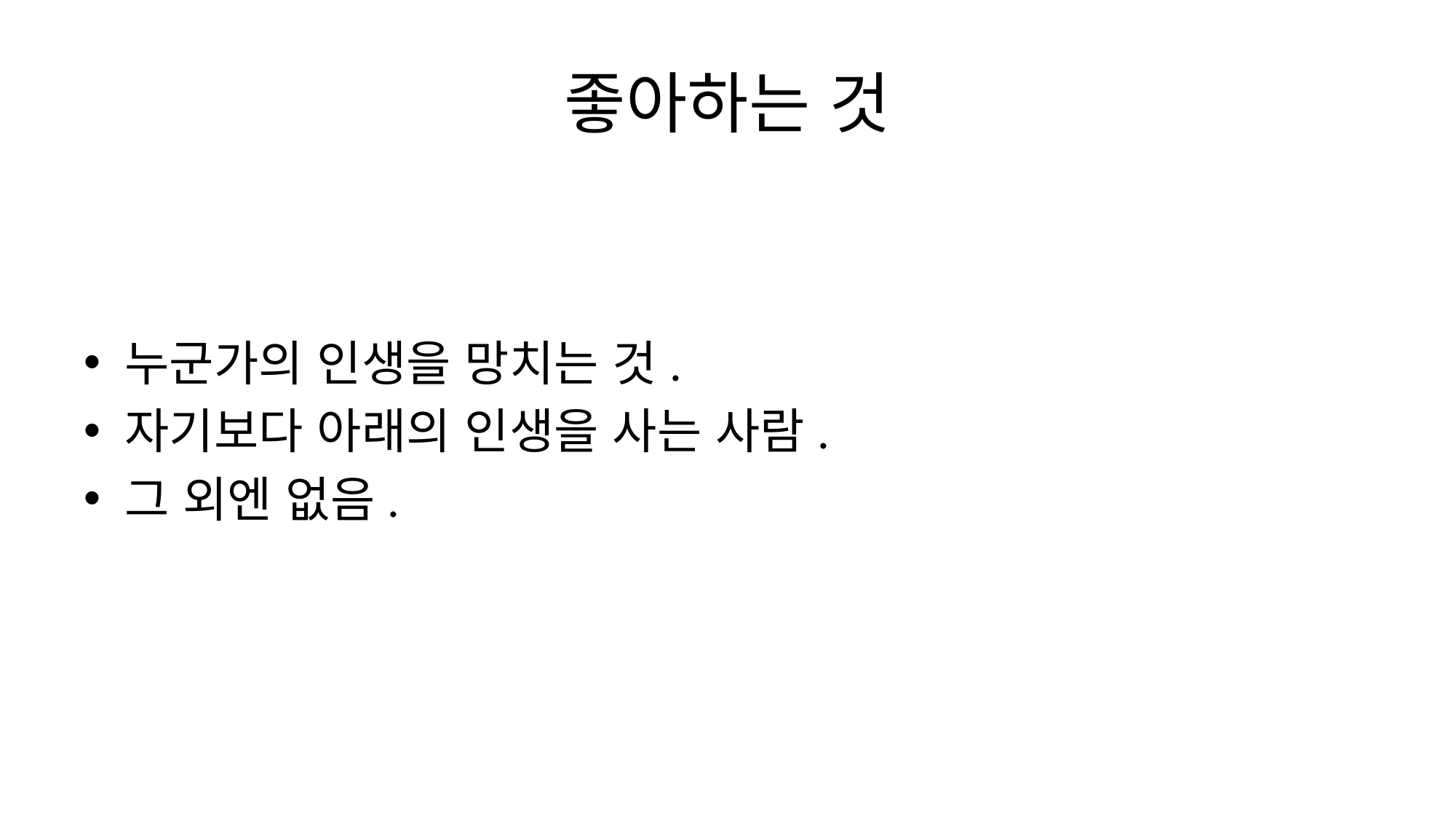

# 좋아하는 것

누군가의 인생을 망치는 것.
자기보다 아래의 인생을 사는 사람.
그 외엔 없음.